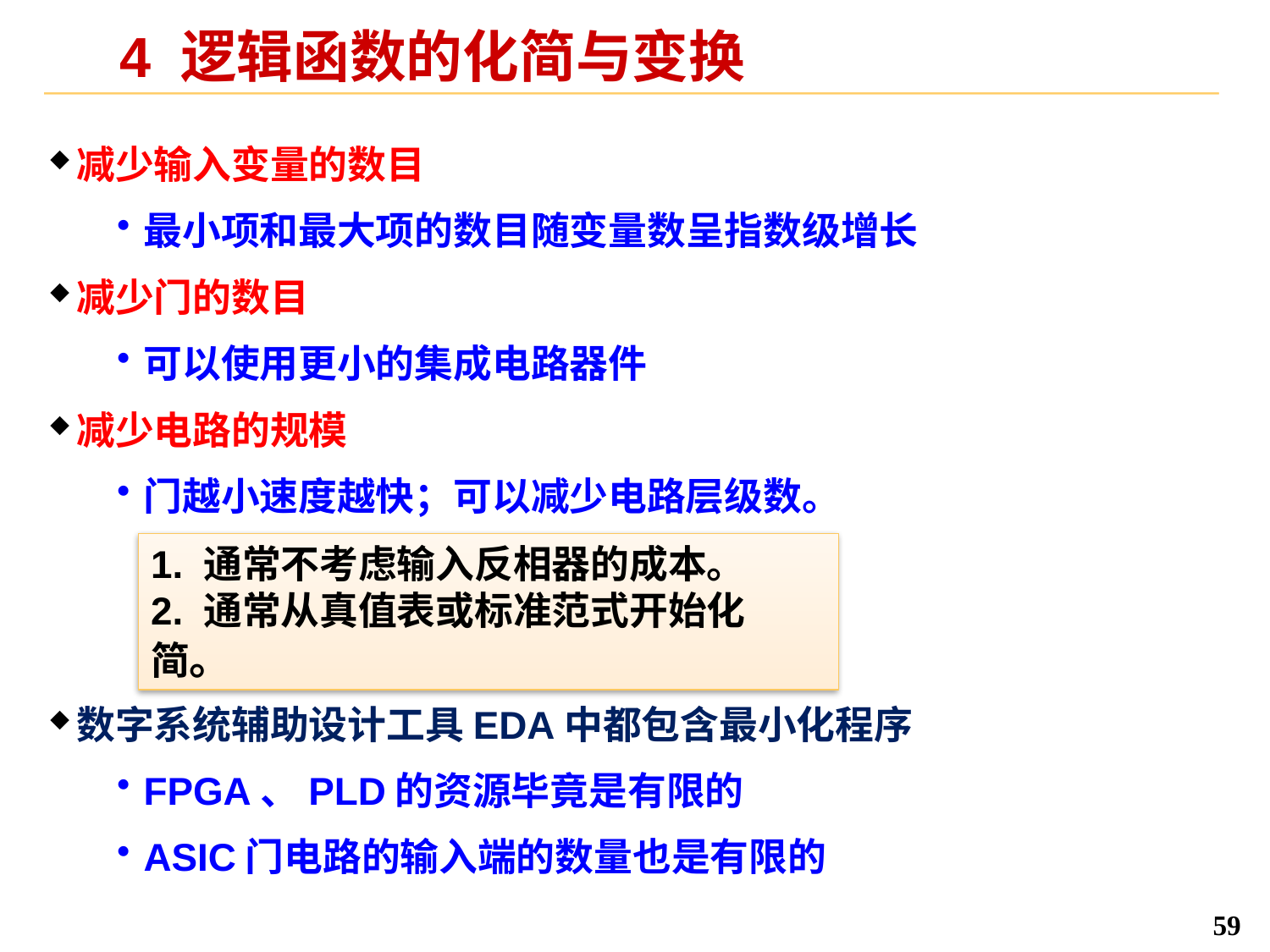

# 4 逻辑函数的化简与变换
减少输入变量的数目
最小项和最大项的数目随变量数呈指数级增长
减少门的数目
可以使用更小的集成电路器件
减少电路的规模
门越小速度越快；可以减少电路层级数。

数字系统辅助设计工具EDA中都包含最小化程序
FPGA、PLD的资源毕竟是有限的
ASIC门电路的输入端的数量也是有限的
1. 通常不考虑输入反相器的成本。
2. 通常从真值表或标准范式开始化简。
59